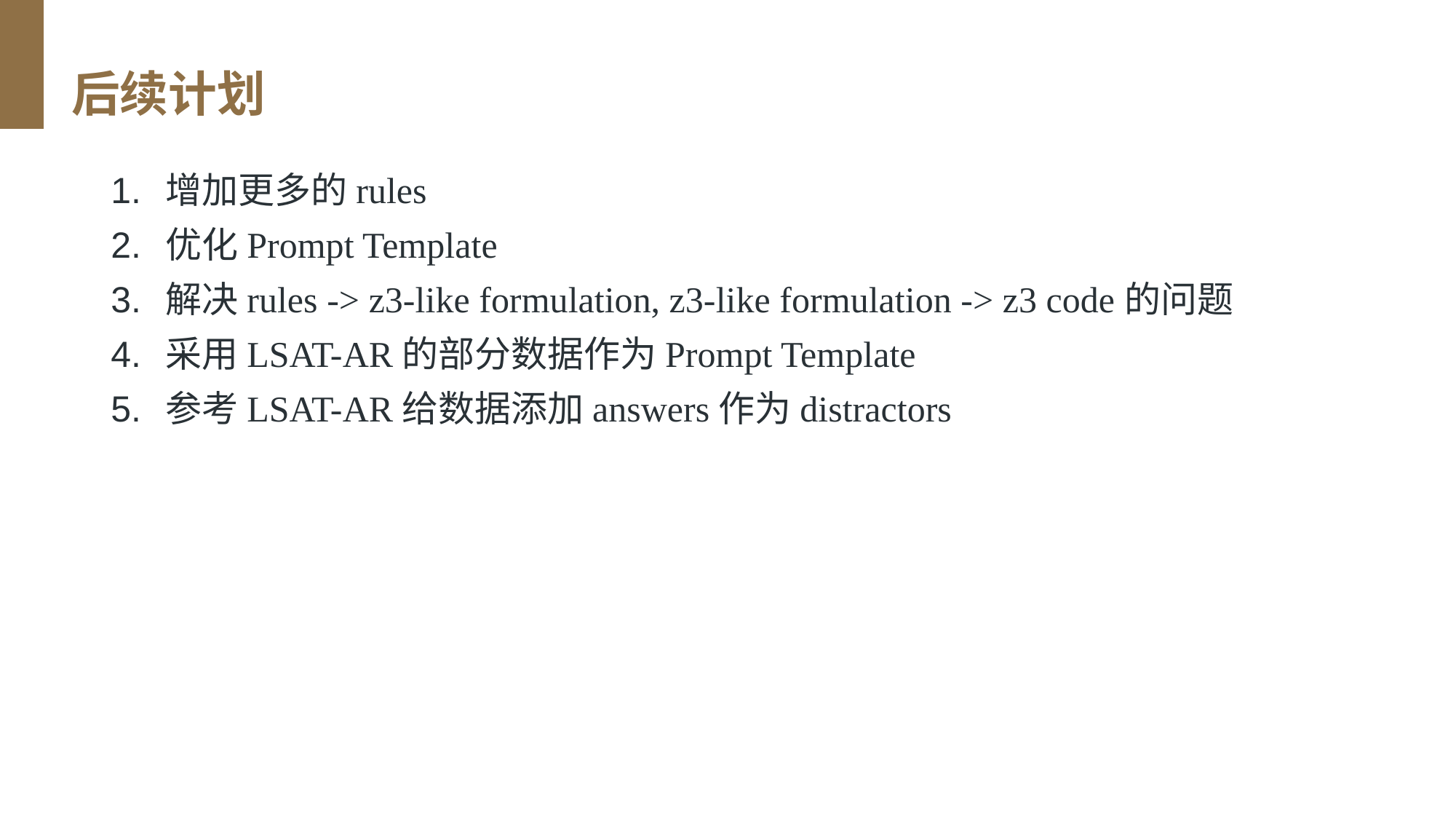

# 后续计划
增加更多的rules
优化Prompt Template
解决rules -> z3-like formulation, z3-like formulation -> z3 code的问题
采用LSAT-AR的部分数据作为Prompt Template
参考LSAT-AR给数据添加answers作为distractors